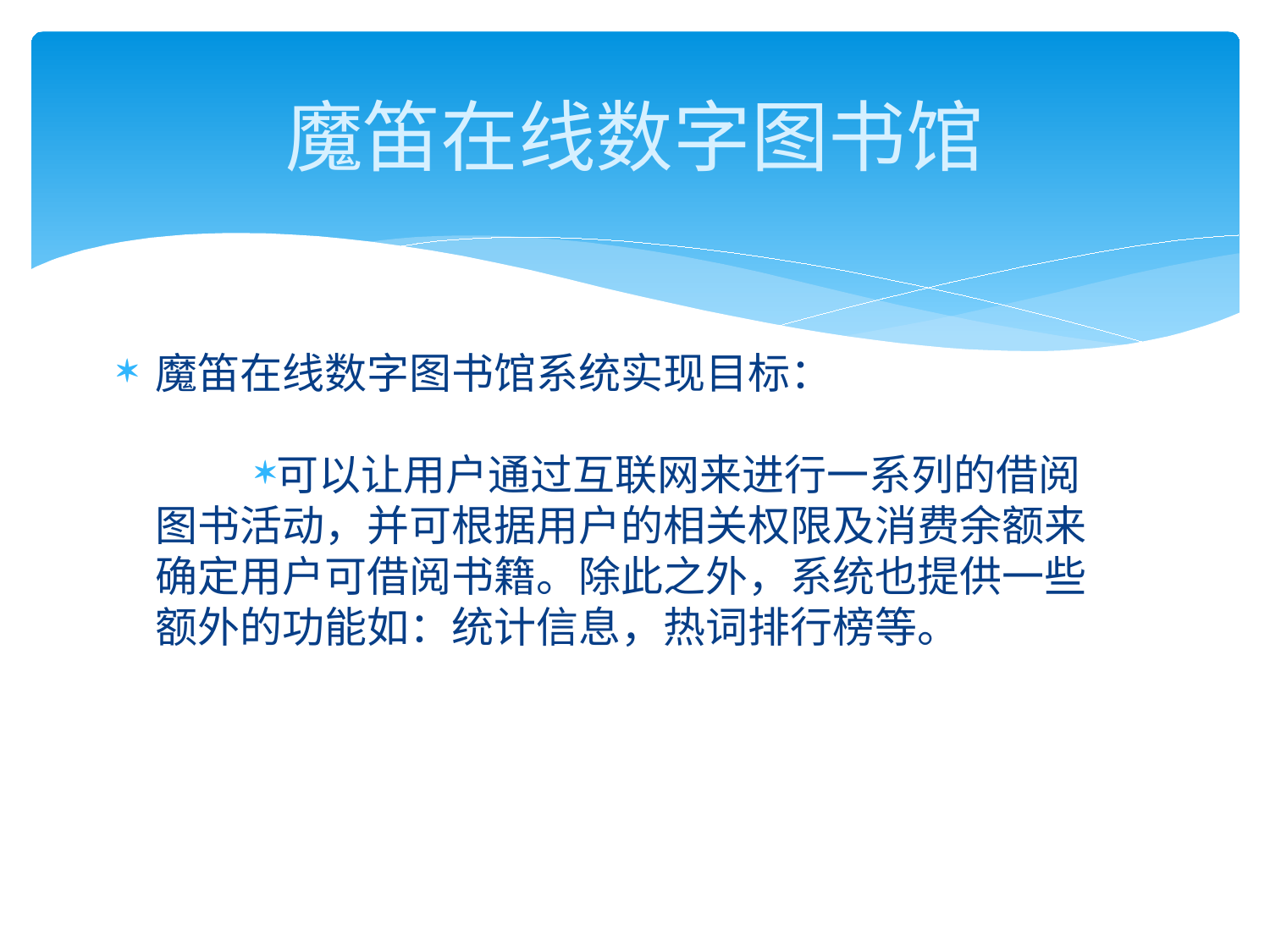

# 魔笛在线数字图书馆
魔笛在线数字图书馆系统实现目标：

可以让用户通过互联网来进行一系列的借阅图书活动，并可根据用户的相关权限及消费余额来确定用户可借阅书籍。除此之外，系统也提供一些额外的功能如：统计信息，热词排行榜等。